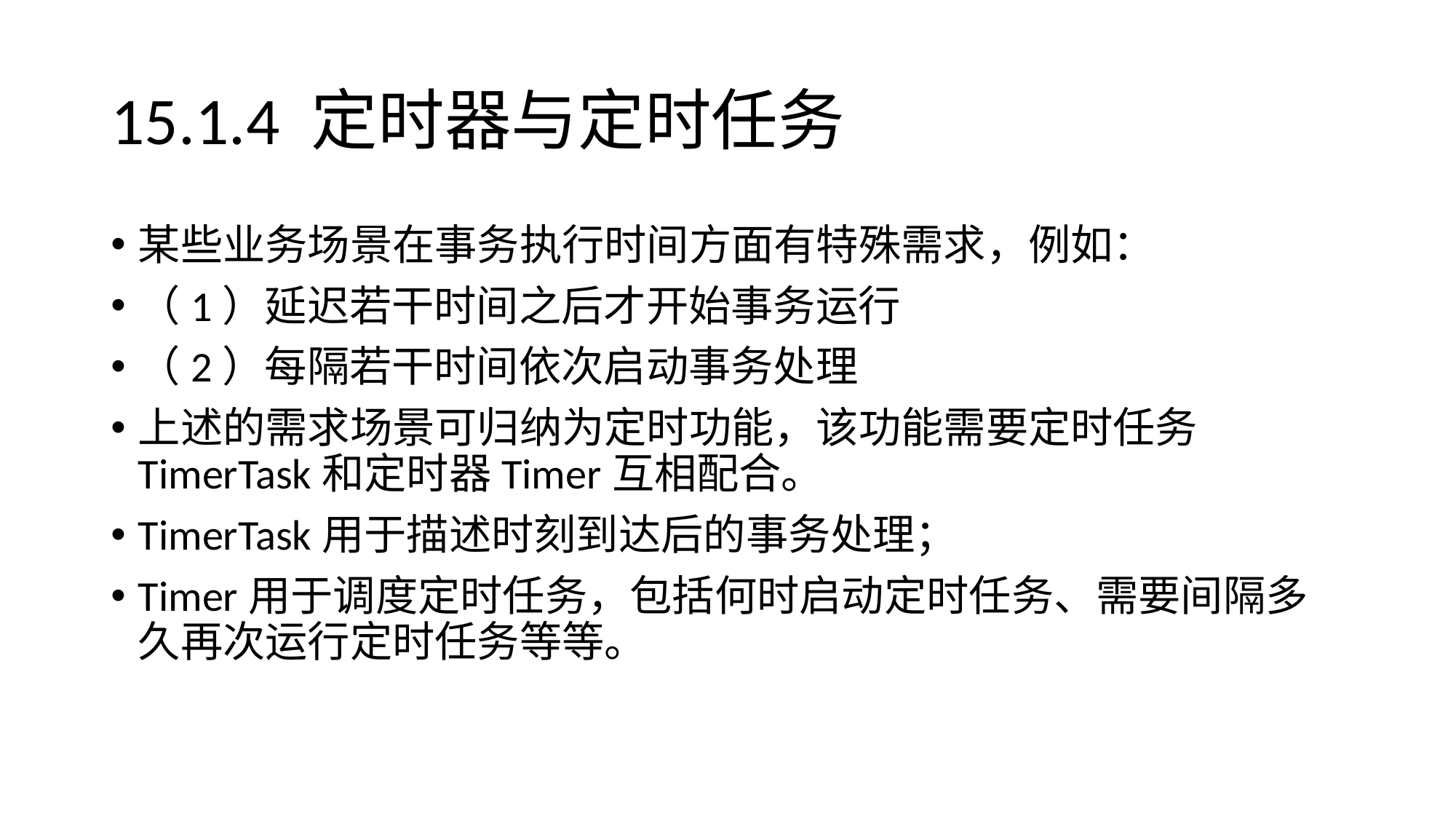

# 15.1.4 定时器与定时任务
某些业务场景在事务执行时间方面有特殊需求，例如：
（1）延迟若干时间之后才开始事务运行
（2）每隔若干时间依次启动事务处理
上述的需求场景可归纳为定时功能，该功能需要定时任务TimerTask和定时器Timer互相配合。
TimerTask用于描述时刻到达后的事务处理；
Timer用于调度定时任务，包括何时启动定时任务、需要间隔多久再次运行定时任务等等。